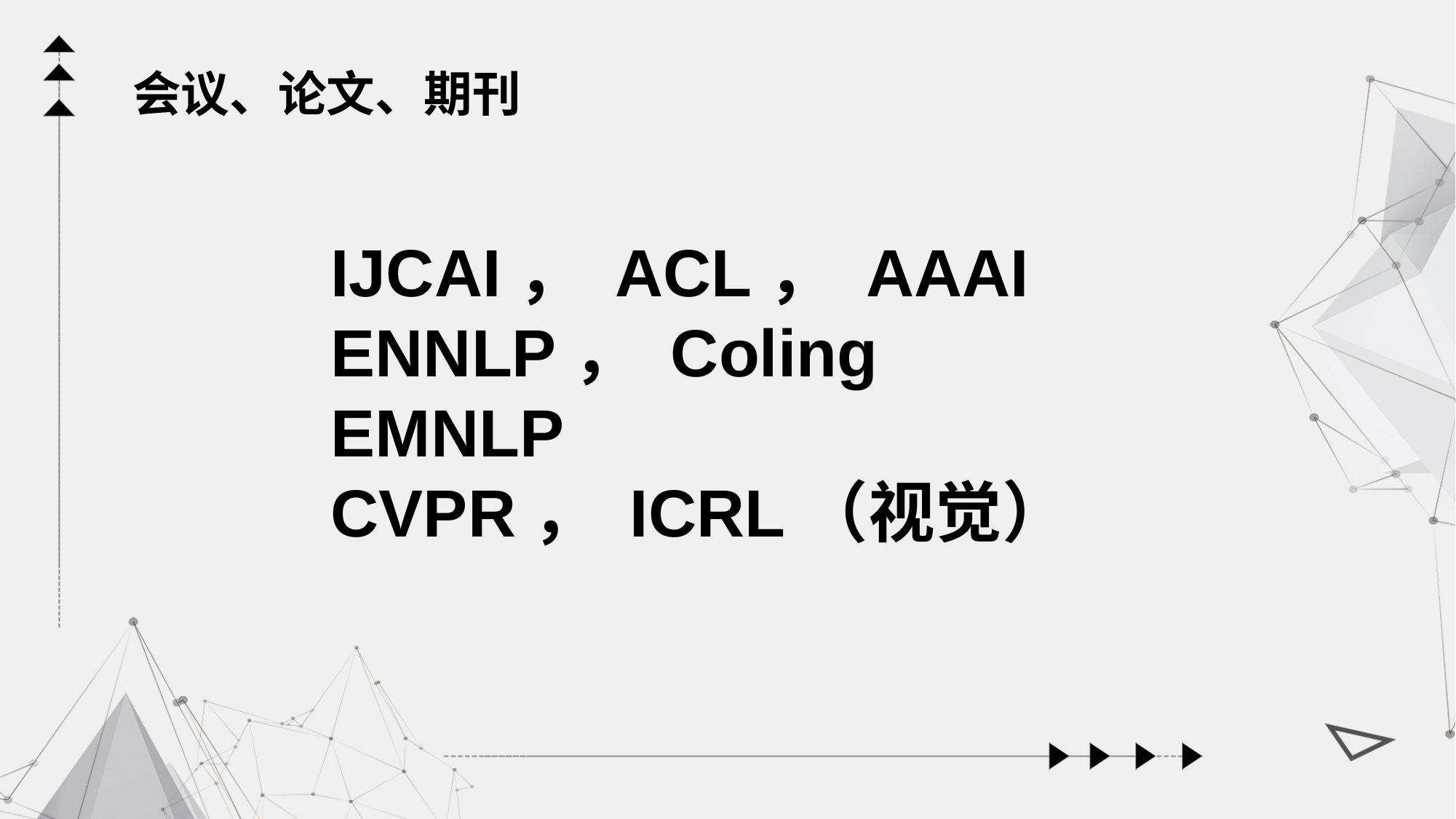

会议、论文、期刊
IJCAI， ACL， AAAI
ENNLP， Coling
EMNLP
CVPR， ICRL（视觉）